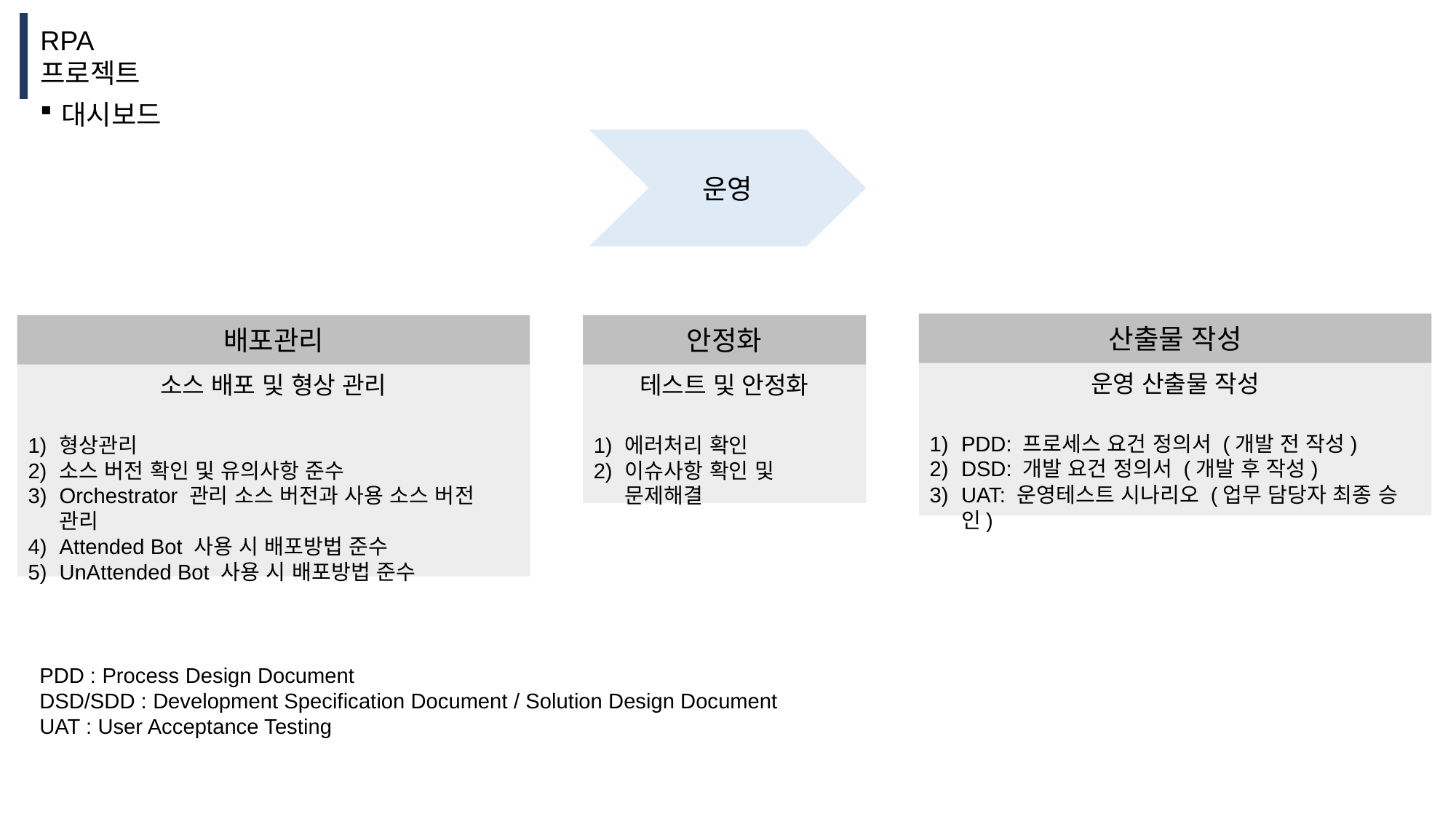

대시보드
운영
산출물 작성
배포관리
안정화
운영 산출물 작성

PDD: 프로세스 요건 정의서 (개발 전 작성)
DSD: 개발 요건 정의서 (개발 후 작성)
UAT: 운영테스트 시나리오 (업무 담당자 최종 승인)
소스 배포 및 형상 관리

형상관리
소스 버전 확인 및 유의사항 준수
Orchestrator 관리 소스 버전과 사용 소스 버전 관리
Attended Bot 사용 시 배포방법 준수
UnAttended Bot 사용 시 배포방법 준수
테스트 및 안정화

에러처리 확인
이슈사항 확인 및 문제해결
PDD : Process Design Document
DSD/SDD : Development Specification Document / Solution Design Document
UAT : User Acceptance Testing